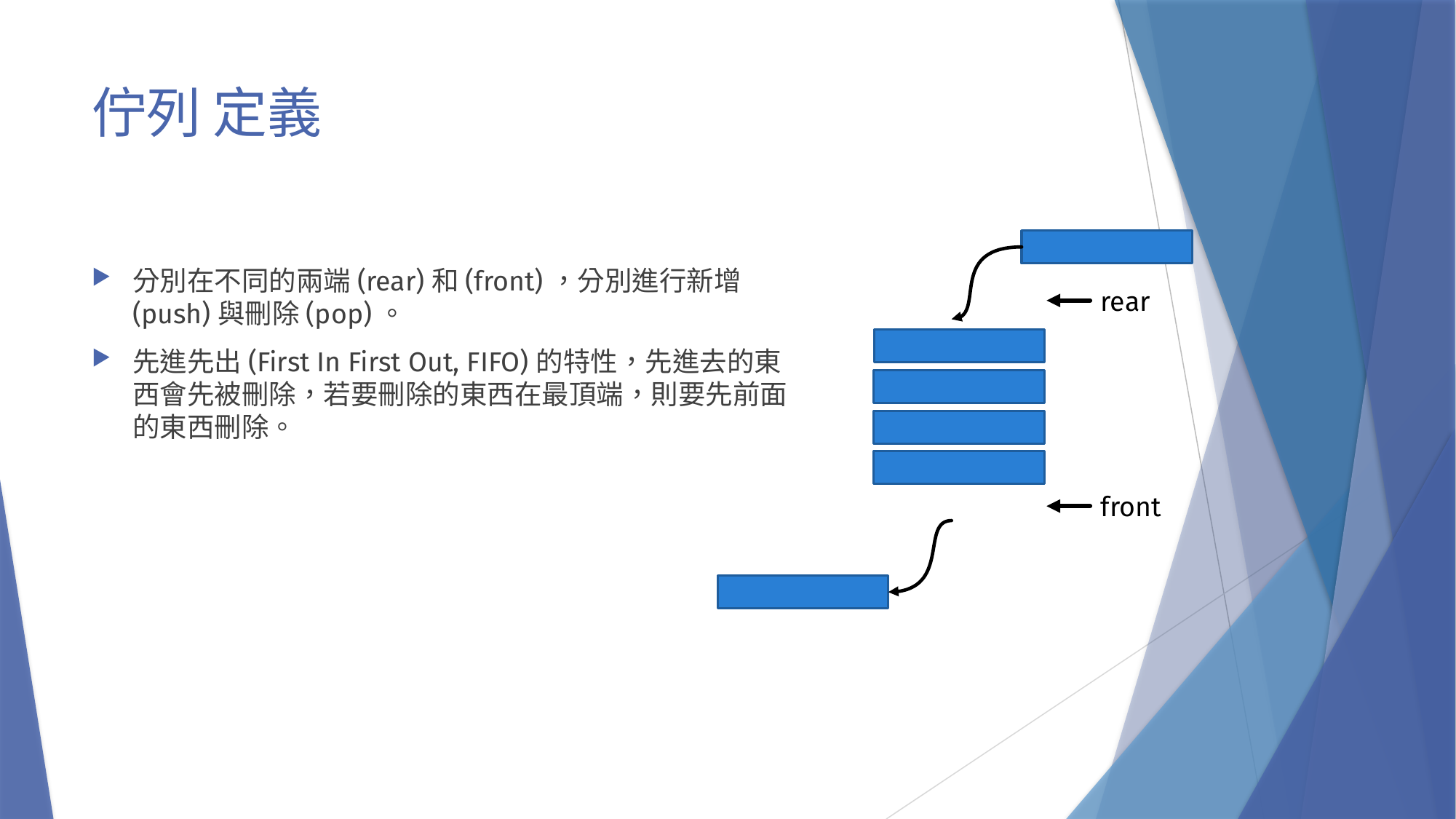

# 佇列 定義

rear

front

分別在不同的兩端(rear)和(front)，分別進行新增(push)與刪除(pop)。
先進先出(First In First Out, FIFO)的特性，先進去的東西會先被刪除，若要刪除的東西在最頂端，則要先前面的東西刪除。